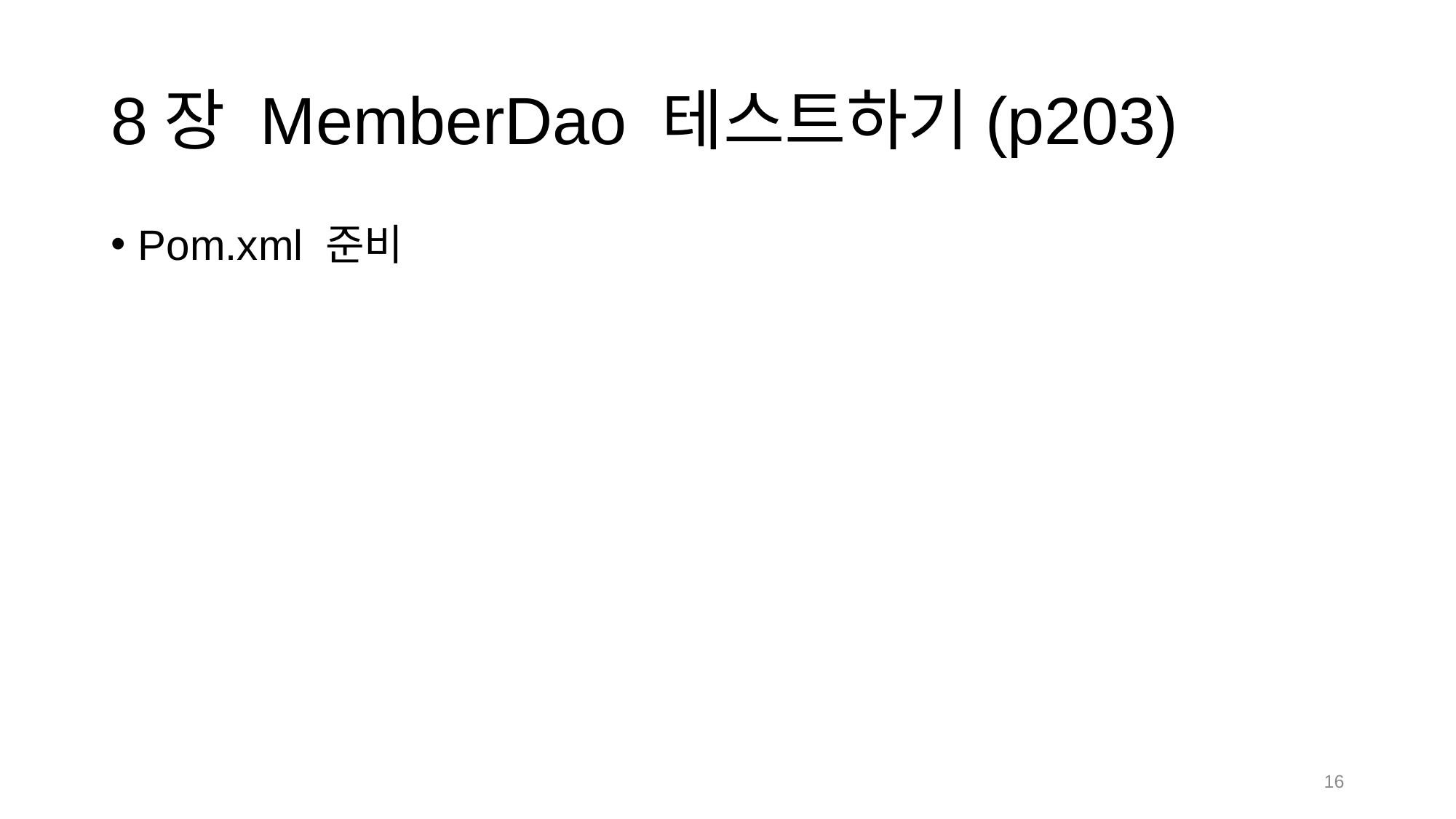

# 8장 MemberDao 테스트하기(p203)
Pom.xml 준비
16